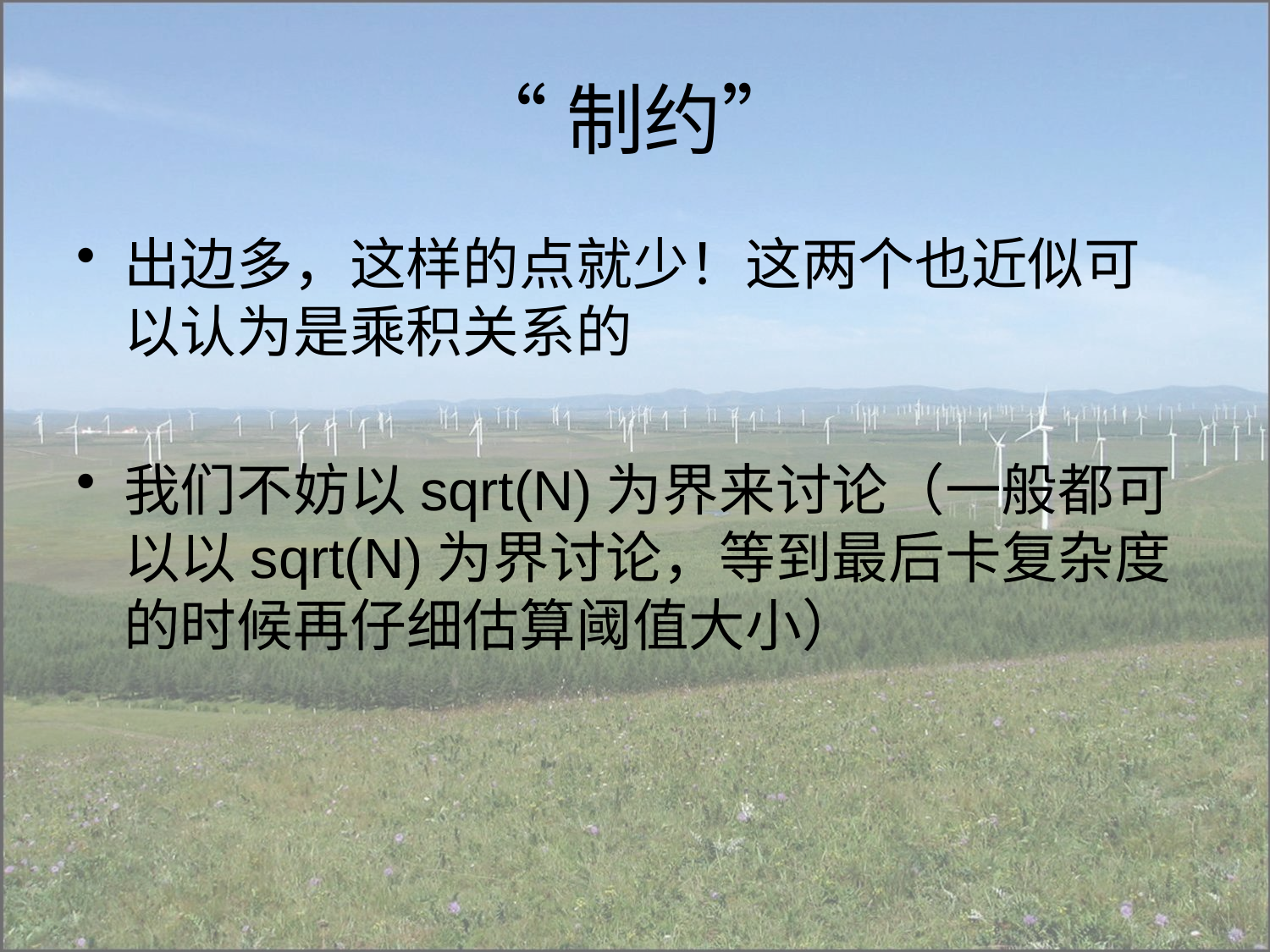

# “制约”
出边多，这样的点就少！这两个也近似可以认为是乘积关系的

我们不妨以sqrt(N)为界来讨论（一般都可以以sqrt(N)为界讨论，等到最后卡复杂度的时候再仔细估算阈值大小）